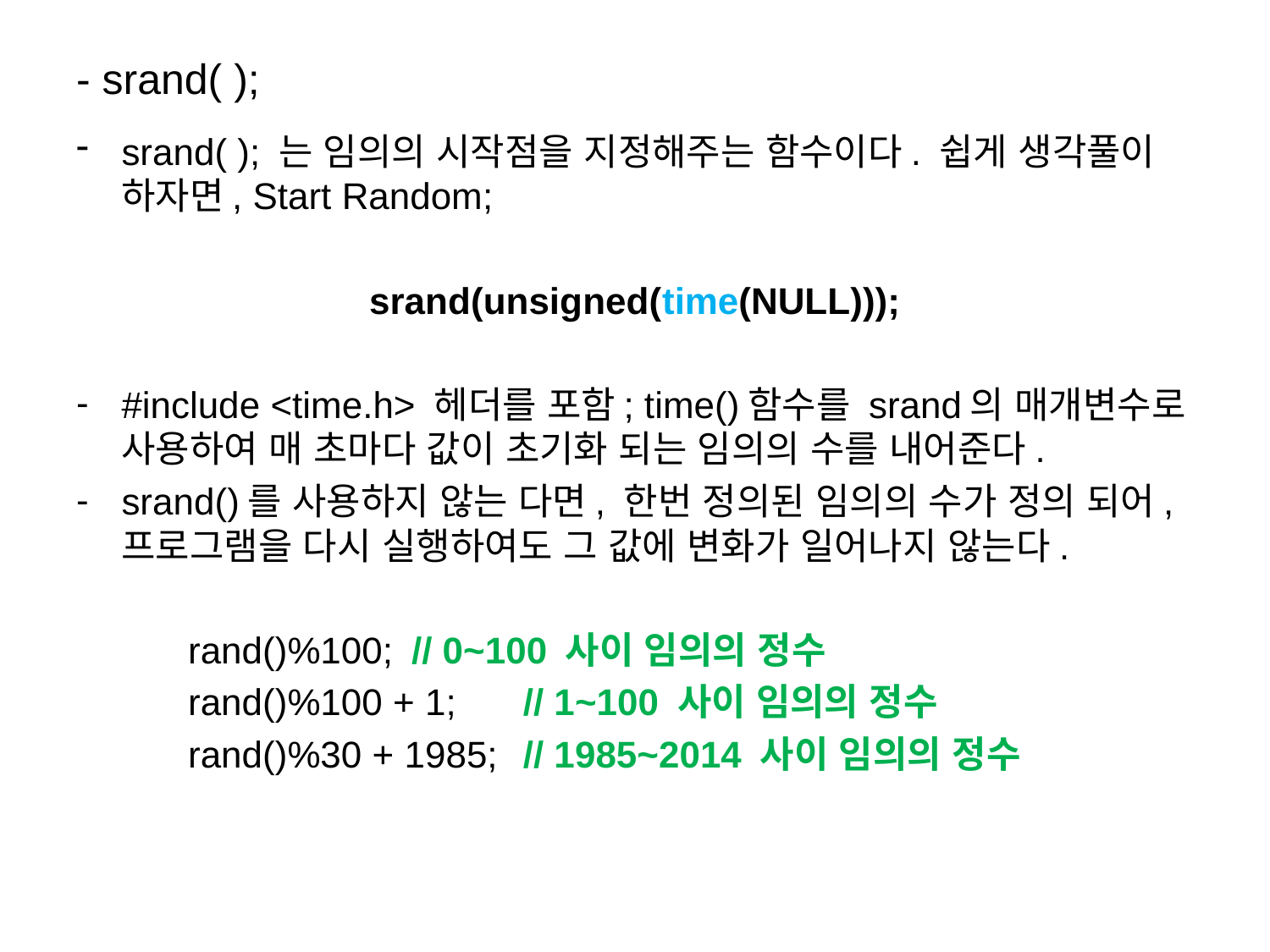

# - srand( );
srand( ); 는 임의의 시작점을 지정해주는 함수이다. 쉽게 생각풀이 하자면, Start Random;

srand(unsigned(time(NULL)));

#include <time.h> 헤더를 포함; time()함수를 srand의 매개변수로 사용하여 매 초마다 값이 초기화 되는 임의의 수를 내어준다.
srand()를 사용하지 않는 다면, 한번 정의된 임의의 수가 정의 되어, 프로그램을 다시 실행하여도 그 값에 변화가 일어나지 않는다.

	rand()%100;		// 0~100 사이 임의의 정수
	rand()%100 + 1;	// 1~100 사이 임의의 정수
	rand()%30 + 1985;	// 1985~2014 사이 임의의 정수